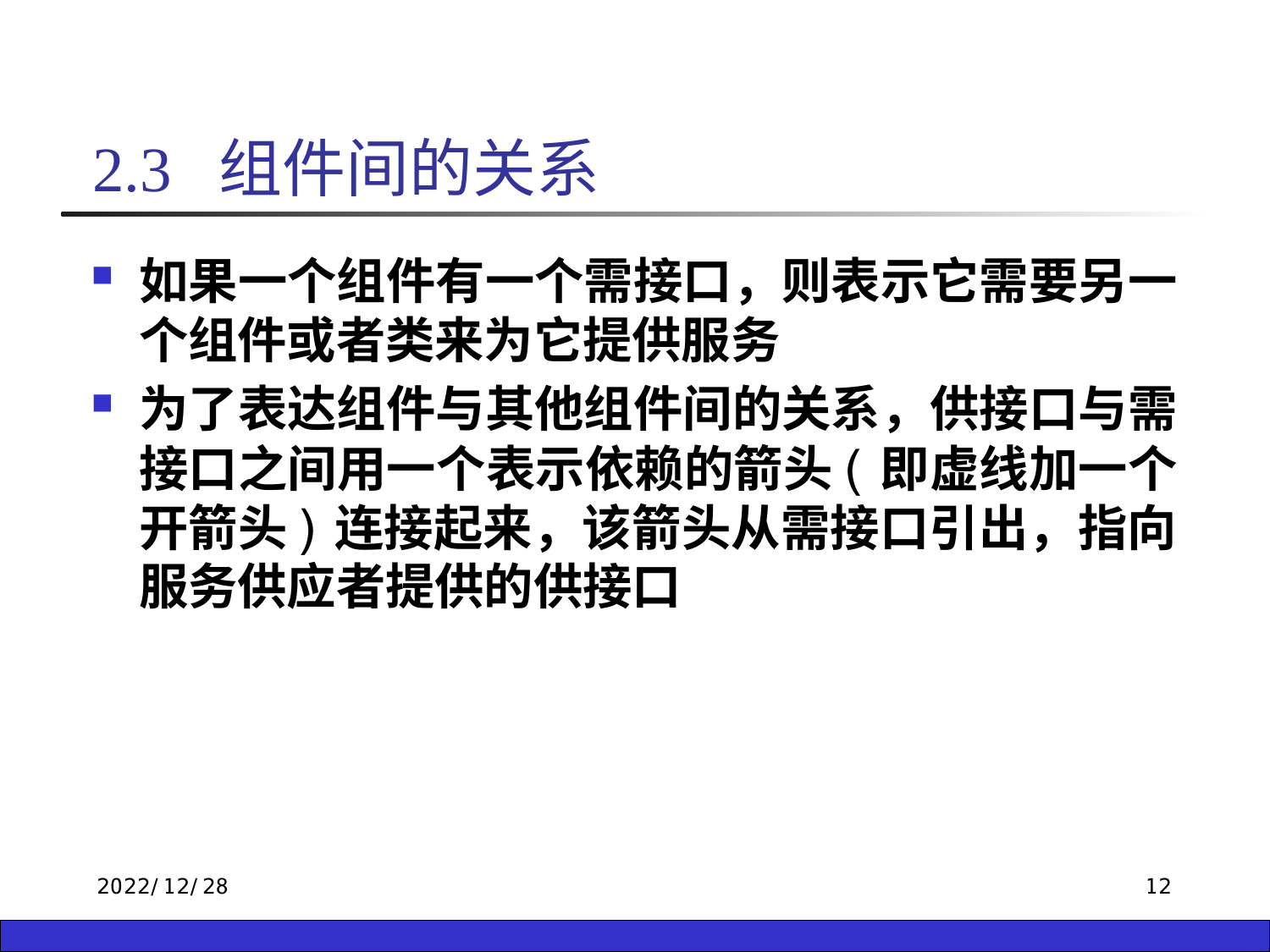

2.3  组件间的关系
如果一个组件有一个需接口，则表示它需要另一个组件或者类来为它提供服务
为了表达组件与其他组件间的关系，供接口与需接口之间用一个表示依赖的箭头(即虚线加一个开箭头)连接起来，该箭头从需接口引出，指向服务供应者提供的供接口
2022/12/28
12